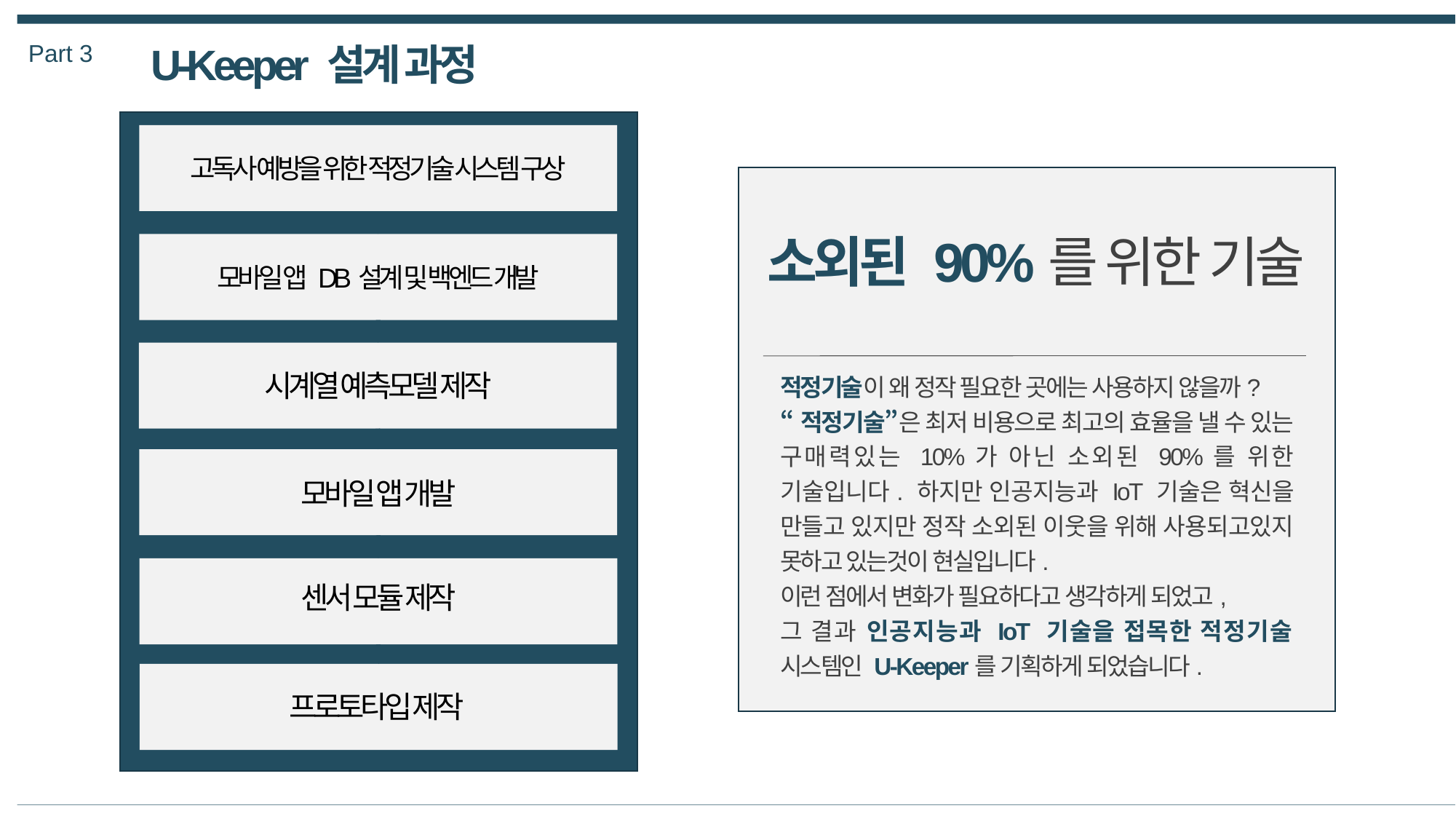

Part 3
U-Keeper 설계 과정

고독사 예방을 위한 적정기술 시스템 구상

소외된 90%를 위한 기술

모바일 앱 DB설계 및 백엔드 개발

적정기술이 왜 정작 필요한 곳에는 사용하지 않을까?
“적정기술”은 최저 비용으로 최고의 효율을 낼 수 있는 구매력있는 10%가 아닌 소외된 90%를 위한 기술입니다. 하지만 인공지능과 IoT 기술은 혁신을 만들고 있지만 정작 소외된 이웃을 위해 사용되고있지 못하고 있는것이 현실입니다.
이런 점에서 변화가 필요하다고 생각하게 되었고,
그 결과 인공지능과 IoT 기술을 접목한 적정기술 시스템인 U-Keeper를 기획하게 되었습니다.
시계열 예측모델 제작

모바일 앱 개발

센서 모듈 제작

프로토타입 제작